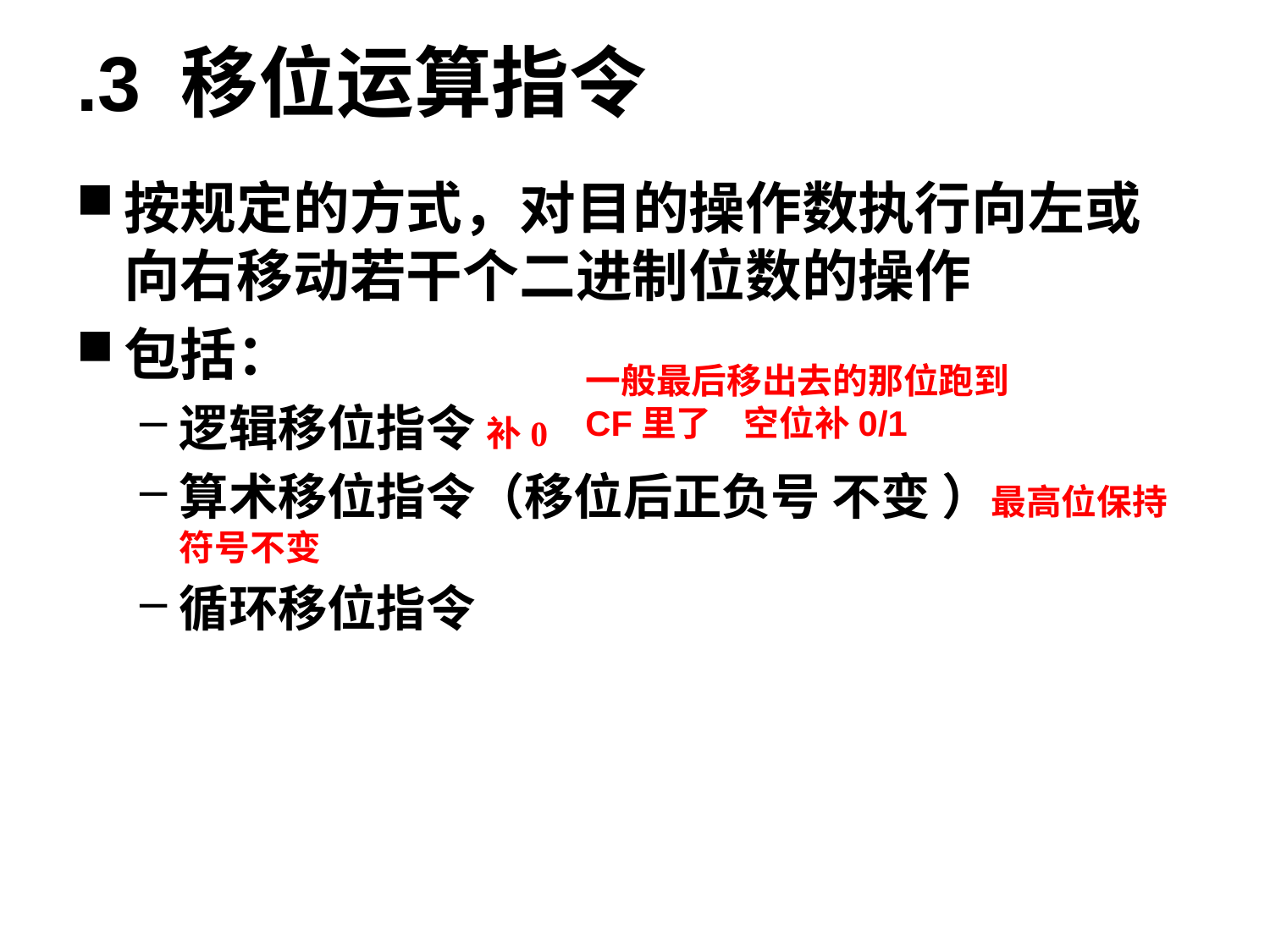

# .3 移位运算指令
按规定的方式，对目的操作数执行向左或向右移动若干个二进制位数的操作
包括：
逻辑移位指令 补0
算术移位指令（移位后正负号 不变 ）最高位保持符号不变
循环移位指令
一般最后移出去的那位跑到CF里了    空位补0/1